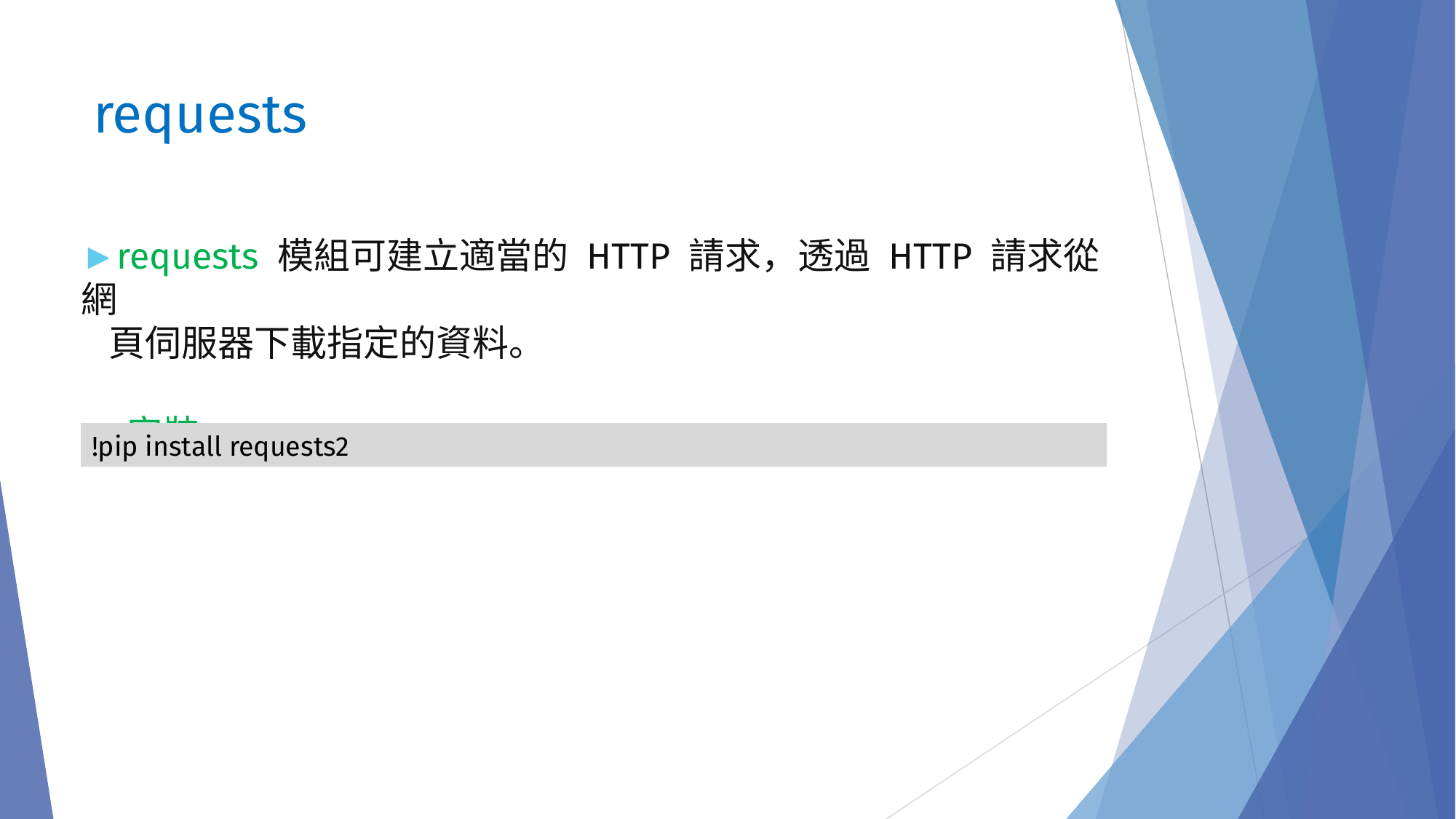

# requests
►requests 模組可建立適當的 HTTP 請求，透過 HTTP 請求從網
  頁伺服器下載指定的資料。

►安裝：
!pip install requests2